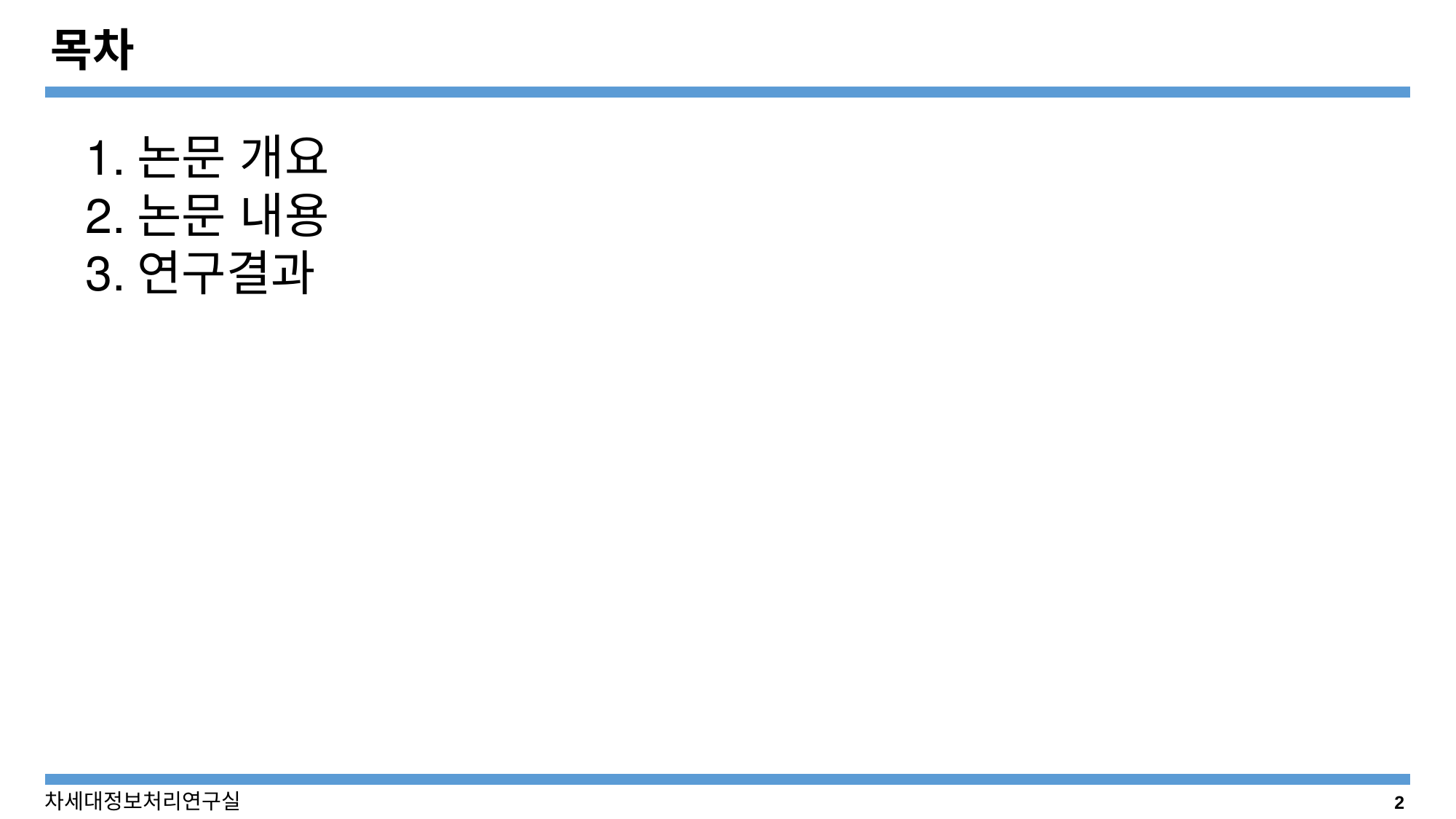

# 목차

1.논문 개요
2.논문 내용
3.연구결과
2